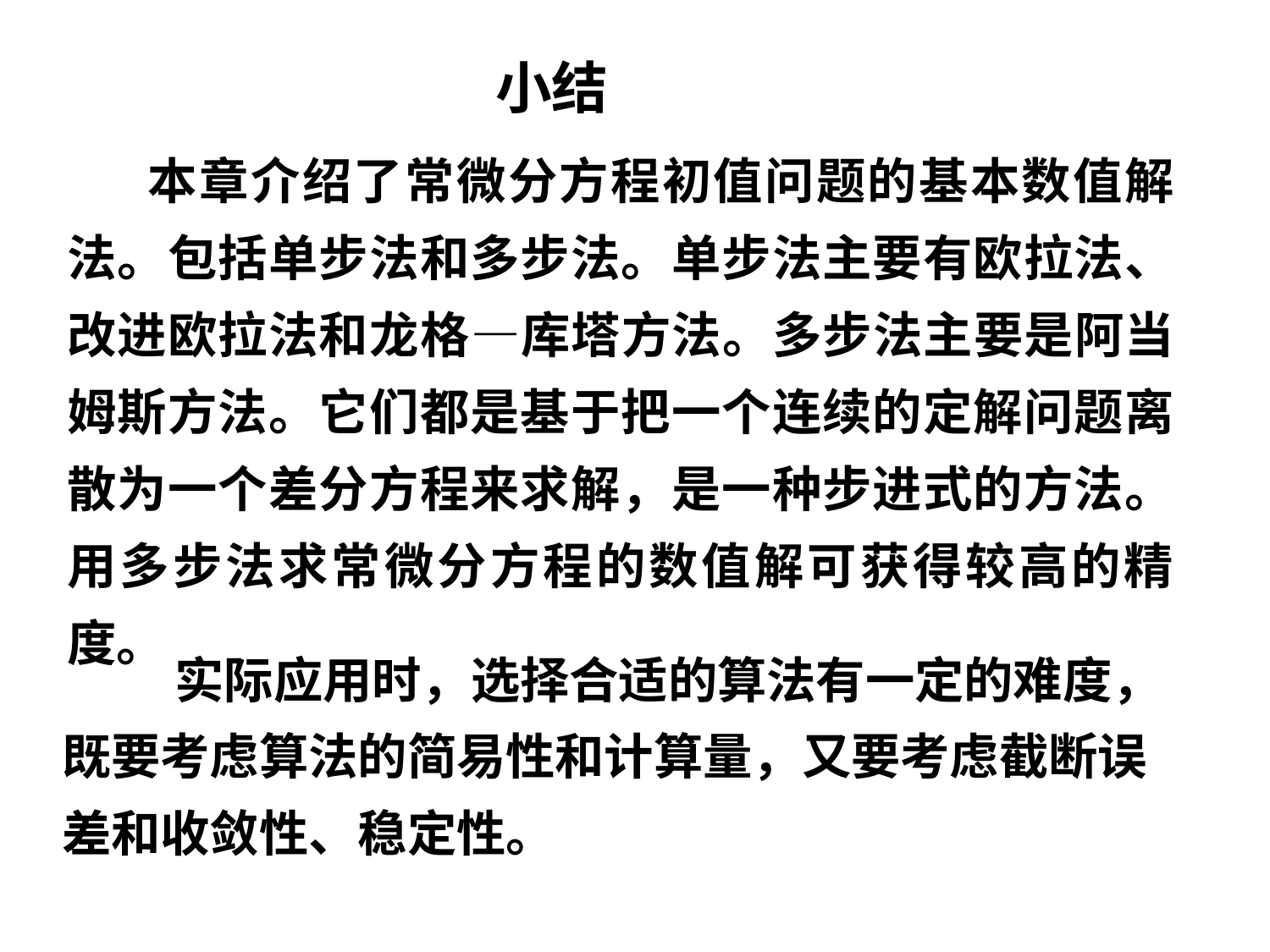

小结
     本章介绍了常微分方程初值问题的基本数值解法。包括单步法和多步法。单步法主要有欧拉法、改进欧拉法和龙格—库塔方法。多步法主要是阿当姆斯方法。它们都是基于把一个连续的定解问题离散为一个差分方程来求解，是一种步进式的方法。用多步法求常微分方程的数值解可获得较高的精度。

         实际应用时，选择合适的算法有一定的难度，
既要考虑算法的简易性和计算量，又要考虑截断误
差和收敛性、稳定性。